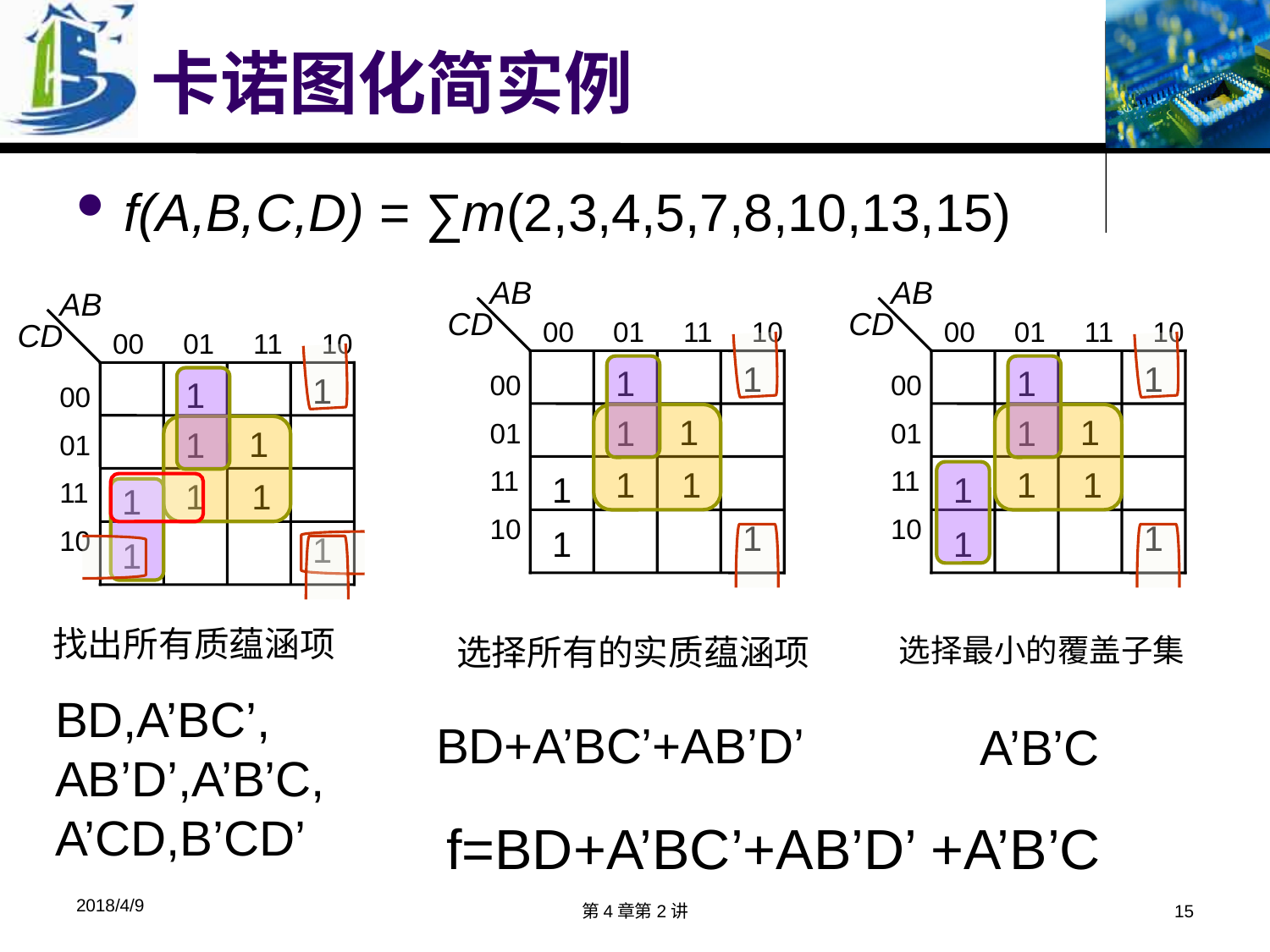

# 卡诺图化简实例
f(A,B,C,D) = ∑m(2,3,4,5,7,8,10,13,15)

AB
CD

00     01     11     10

1

1
00
01
11
10

1

1

1
1

1
1

1
AB
CD

00     01     11     10

1

1
00
01
11
10

1

1

1
1

1
1

1

AB
CD

00     01     11     10

1

1
00
01
11
10

1

1

1
1

1
1

1

找出所有质蕴涵项
选择所有的实质蕴涵项
选择最小的覆盖子集
BD,A’BC’, AB’D’,A’B’C,A’CD,B’CD’
BD+A’BC’+AB’D’
A’B’C
f=BD+A’BC’+AB’D’ +A’B’C
2018/4/9
第4章第2讲
15